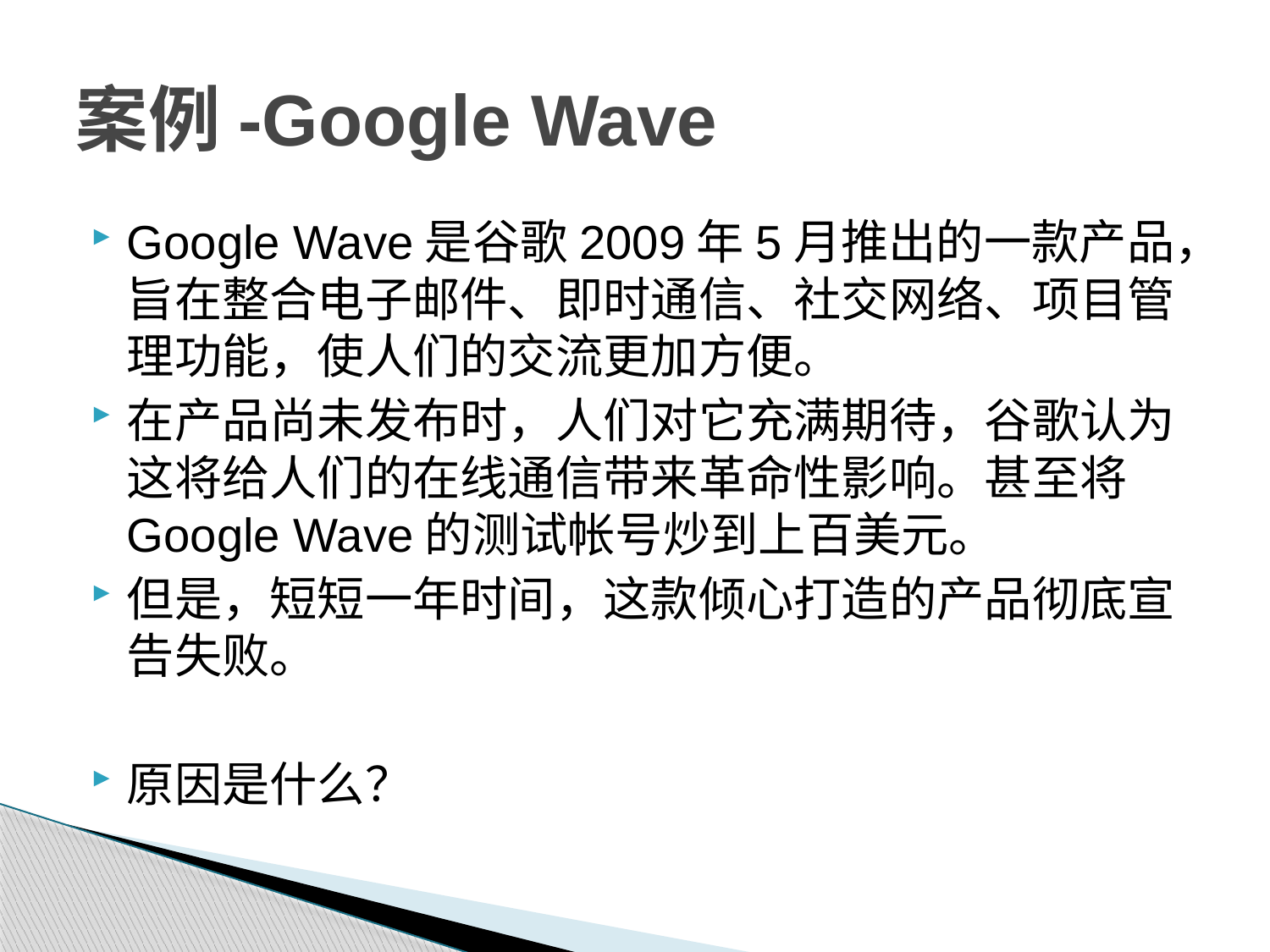

# 案例-Google Wave
Google Wave是谷歌2009年5月推出的一款产品，旨在整合电子邮件、即时通信、社交网络、项目管理功能，使人们的交流更加方便。
在产品尚未发布时，人们对它充满期待，谷歌认为这将给人们的在线通信带来革命性影响。甚至将Google Wave的测试帐号炒到上百美元。
但是，短短一年时间，这款倾心打造的产品彻底宣告失败。

原因是什么？